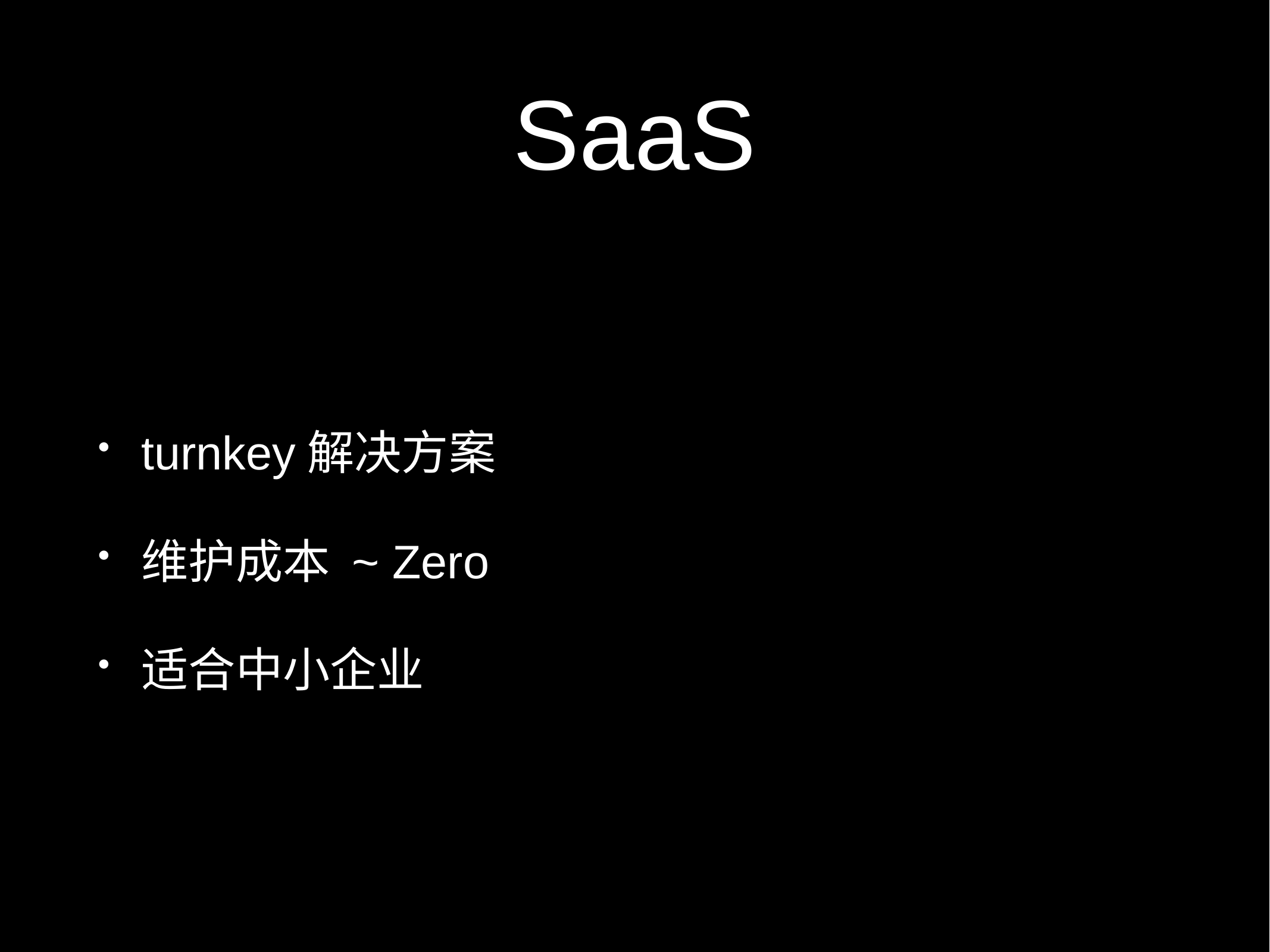

# SaaS
turnkey解决方案
维护成本 ~ Zero
适合中小企业